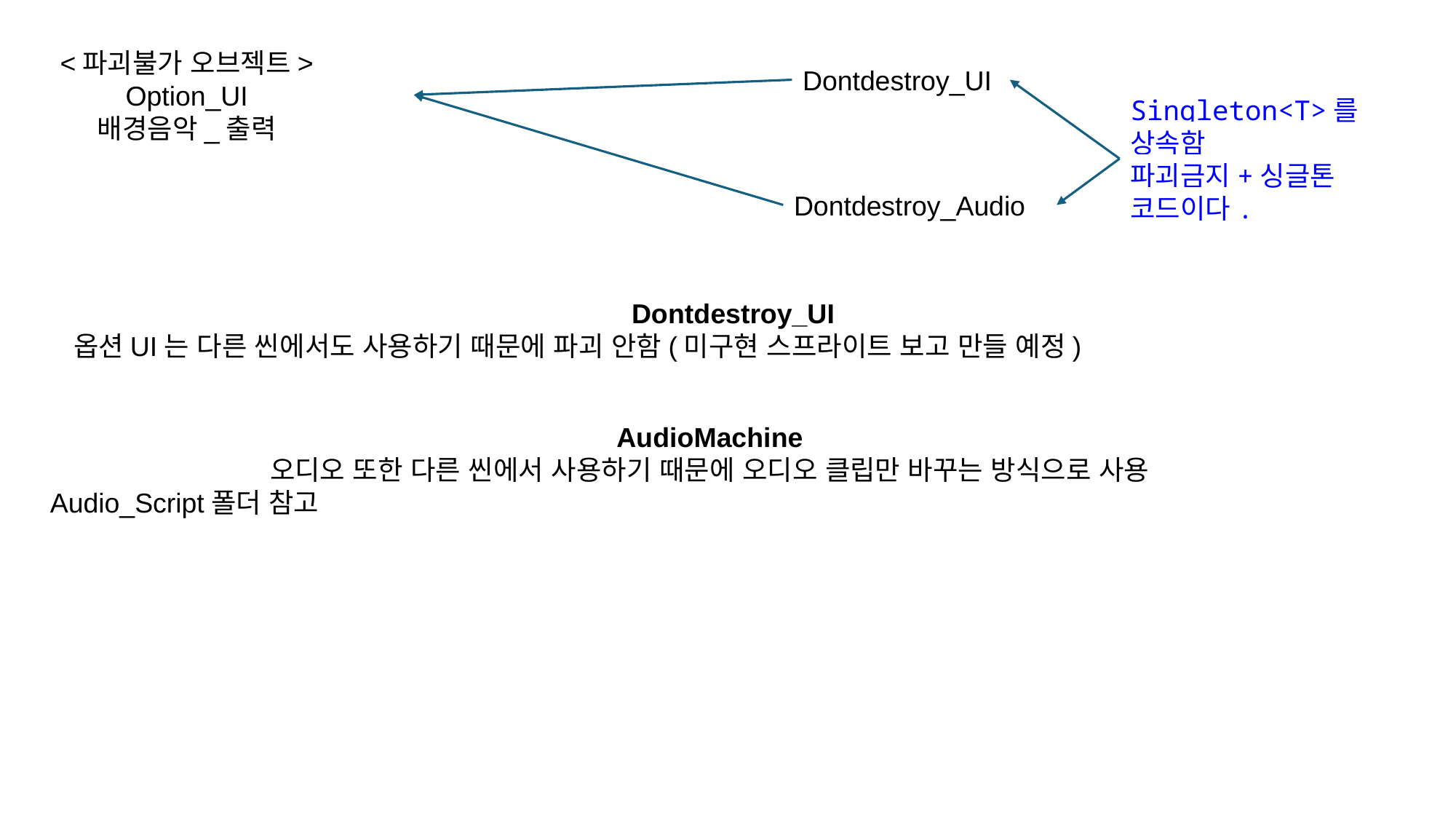

<파괴불가 오브젝트>
Option_UI
배경음악_출력
Dontdestroy_UI
Singleton<T>를 상속함
파괴금지+싱글톤 코드이다.
Dontdestroy_Audio
Dontdestroy_UI
옵션UI는 다른 씬에서도 사용하기 때문에 파괴 안함(미구현 스프라이트 보고 만들 예정)
AudioMachine
오디오 또한 다른 씬에서 사용하기 때문에 오디오 클립만 바꾸는 방식으로 사용
Audio_Script폴더 참고